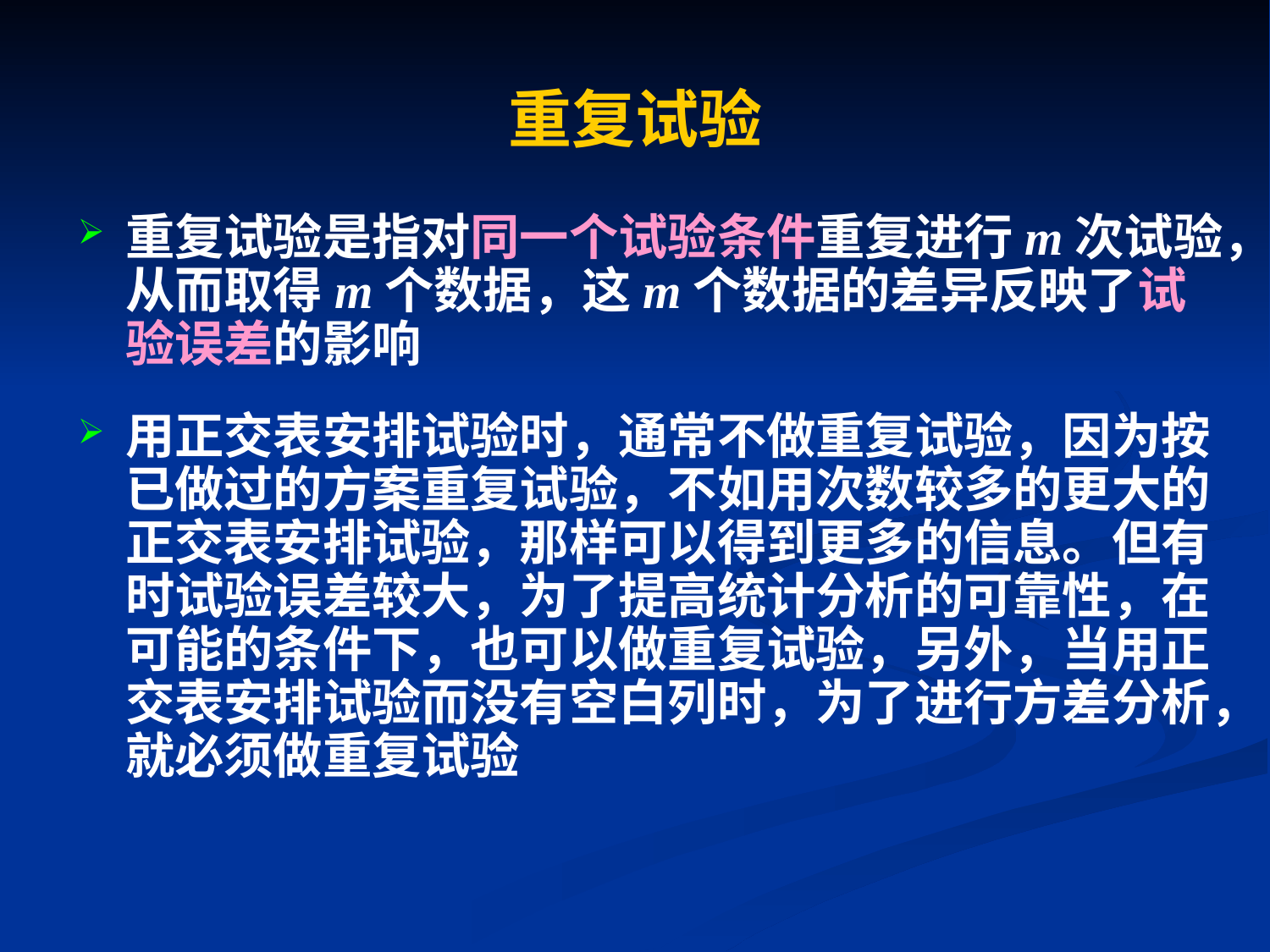

重复试验
重复试验是指对同一个试验条件重复进行m次试验，从而取得m个数据，这m个数据的差异反映了试验误差的影响
用正交表安排试验时，通常不做重复试验，因为按已做过的方案重复试验，不如用次数较多的更大的正交表安排试验，那样可以得到更多的信息。但有时试验误差较大，为了提高统计分析的可靠性，在可能的条件下，也可以做重复试验，另外，当用正交表安排试验而没有空白列时，为了进行方差分析，就必须做重复试验